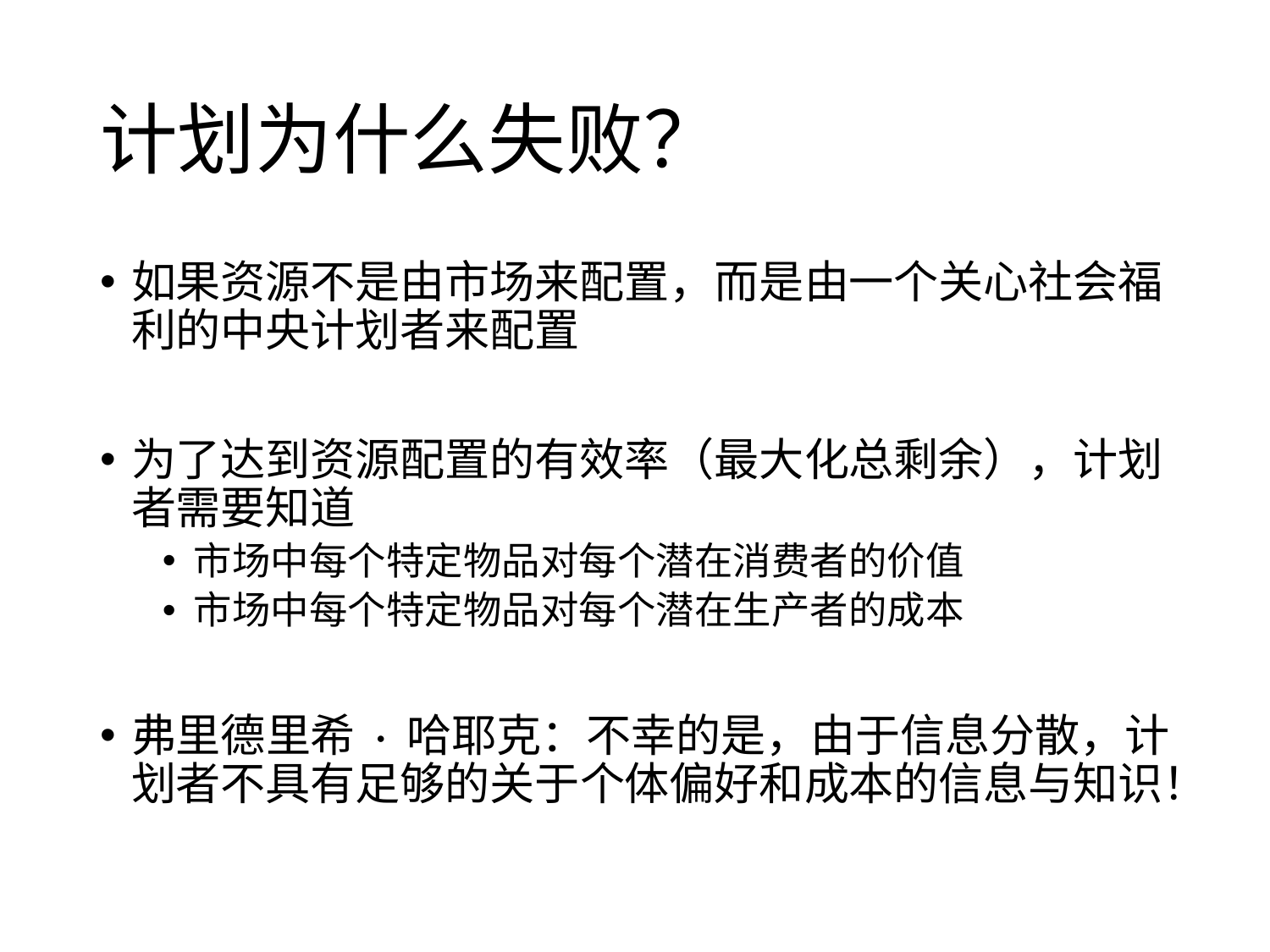

# 计划为什么失败？
如果资源不是由市场来配置，而是由一个关心社会福利的中央计划者来配置

为了达到资源配置的有效率（最大化总剩余），计划者需要知道
市场中每个特定物品对每个潜在消费者的价值
市场中每个特定物品对每个潜在生产者的成本

弗里德里希 · 哈耶克：不幸的是，由于信息分散，计划者不具有足够的关于个体偏好和成本的信息与知识！